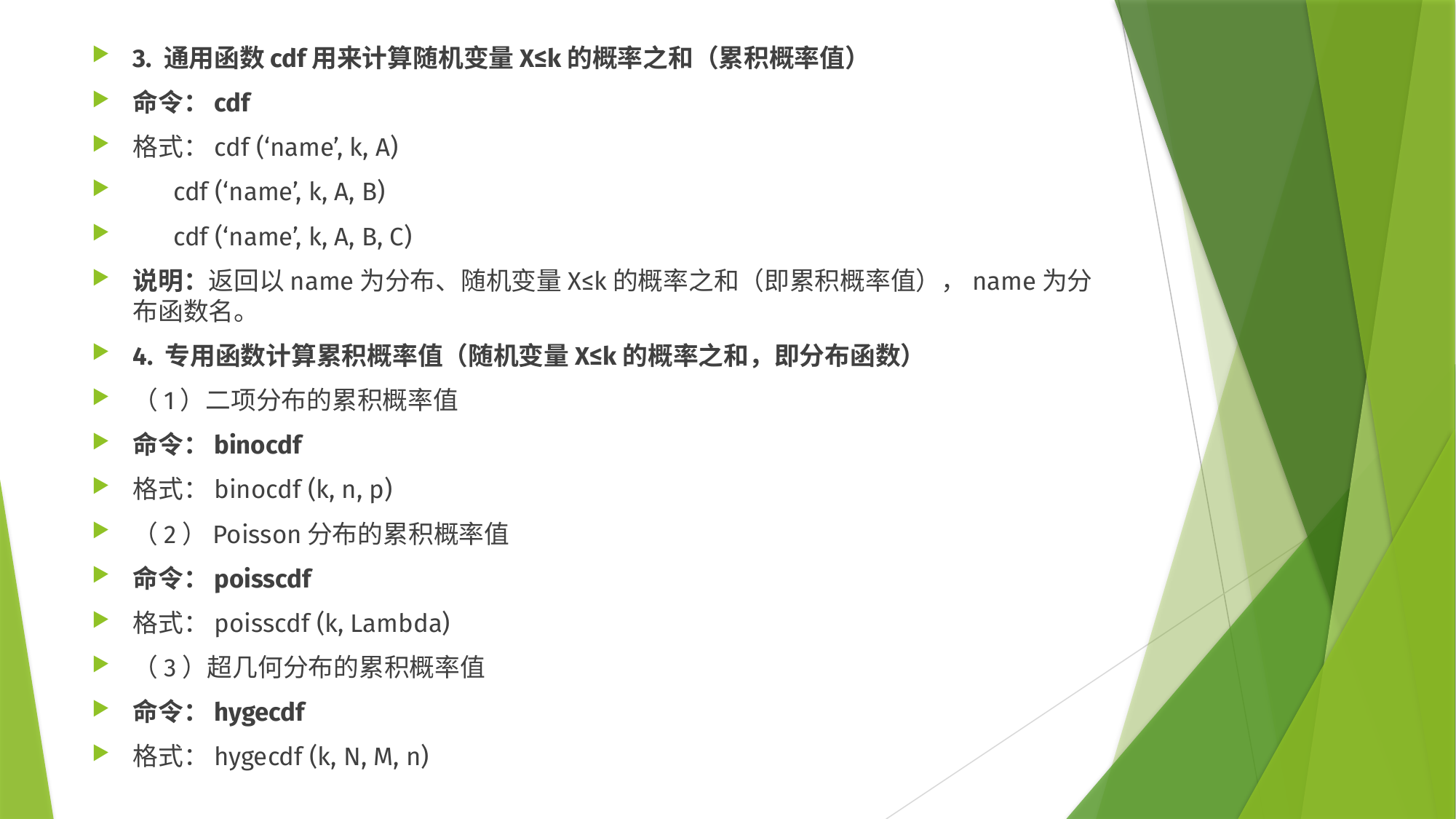

3. 通用函数cdf用来计算随机变量X≤k的概率之和（累积概率值）
命令：cdf
格式：cdf (‘name’, k, A)
      cdf (‘name’, k, A, B)
      cdf (‘name’, k, A, B, C)
说明：返回以name为分布、随机变量X≤k的概率之和（即累积概率值），name为分布函数名。
4. 专用函数计算累积概率值（随机变量X≤k的概率之和，即分布函数）
（1）二项分布的累积概率值
命令：binocdf
格式：binocdf (k, n, p)
（2）Poisson分布的累积概率值
命令：poisscdf
格式：poisscdf (k, Lambda)
（3）超几何分布的累积概率值
命令：hygecdf
格式：hygecdf (k, N, M, n)